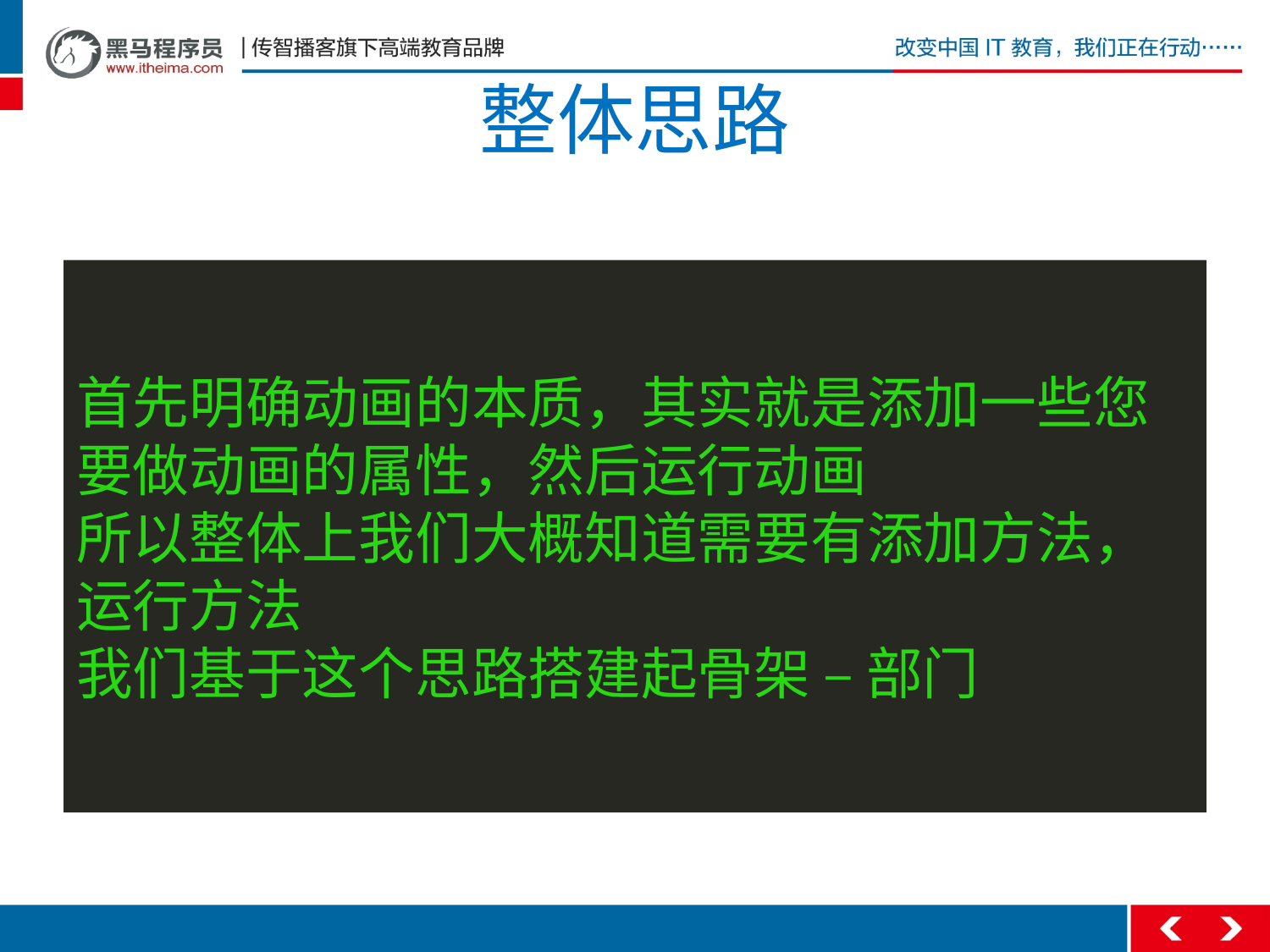

# 整体思路
首先明确动画的本质，其实就是添加一些您要做动画的属性，然后运行动画
所以整体上我们大概知道需要有添加方法，运行方法
我们基于这个思路搭建起骨架 – 部门